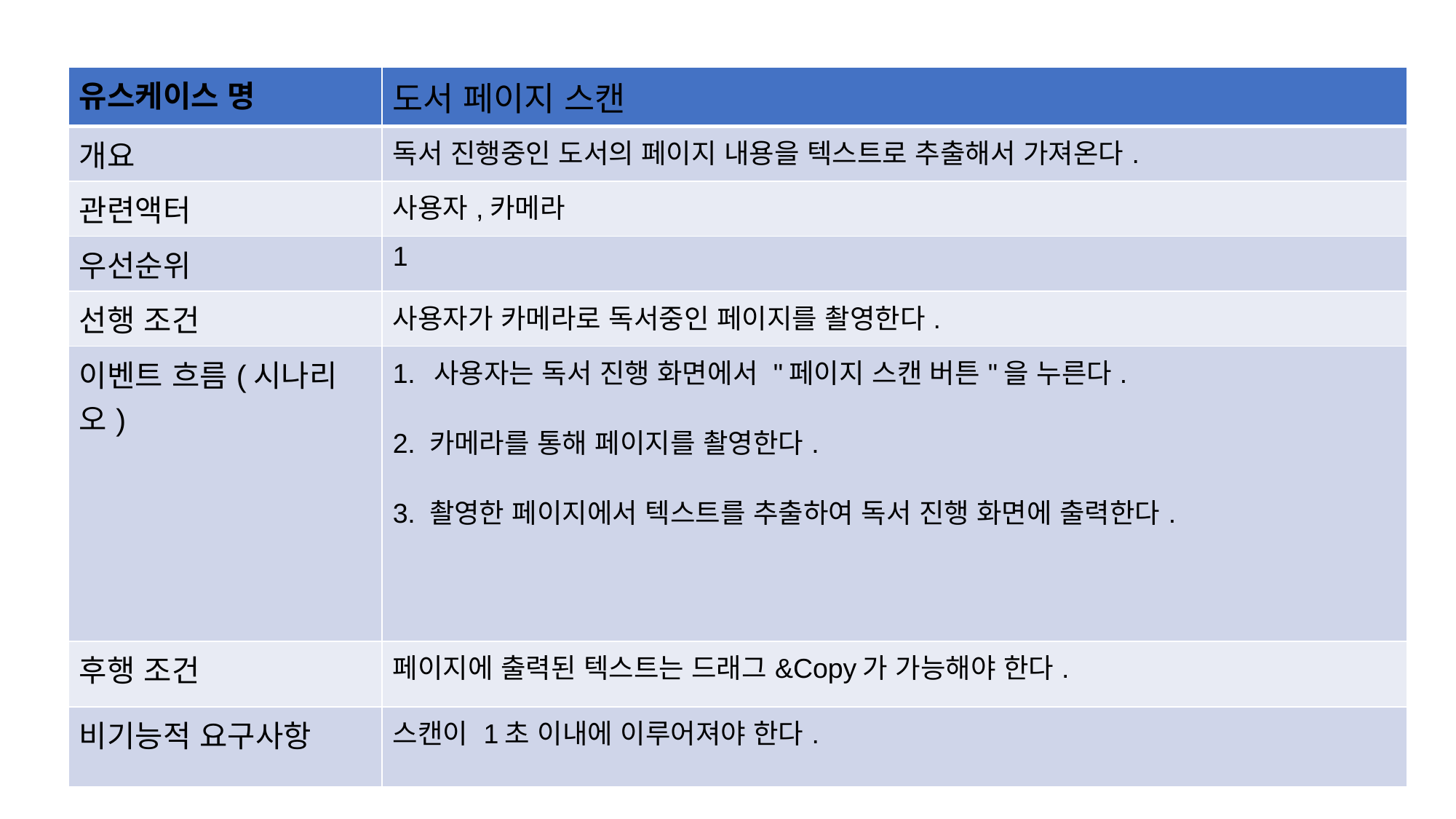

| 유스케이스 명 | 도서 페이지 스캔 |
| --- | --- |
| 개요 | 독서 진행중인 도서의 페이지 내용을 텍스트로 추출해서 가져온다. |
| 관련액터 | 사용자,카메라 |
| 우선순위 | 1 |
| 선행 조건 | 사용자가 카메라로 독서중인 페이지를 촬영한다. |
| 이벤트 흐름(시나리오) | 사용자는 독서 진행 화면에서 "페이지 스캔 버튼"을 누른다. 2. 카메라를 통해 페이지를 촬영한다. 3. 촬영한 페이지에서 텍스트를 추출하여 독서 진행 화면에 출력한다. |
| 후행 조건 | 페이지에 출력된 텍스트는 드래그&Copy가 가능해야 한다. |
| 비기능적 요구사항 | 스캔이 1초 이내에 이루어져야 한다. |